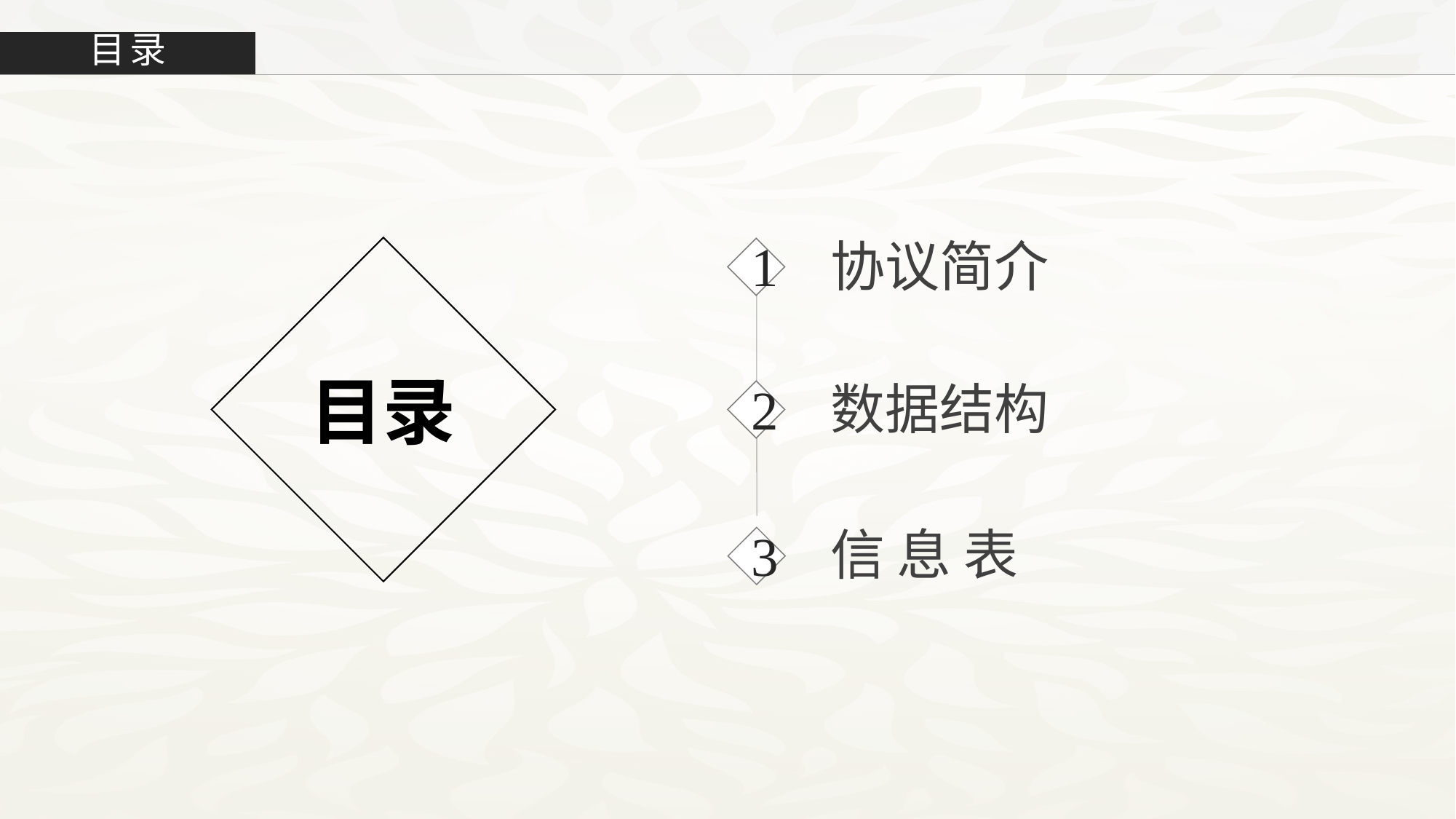

目录
1

协议简介
数据结构
2

信 息 表
3

目录